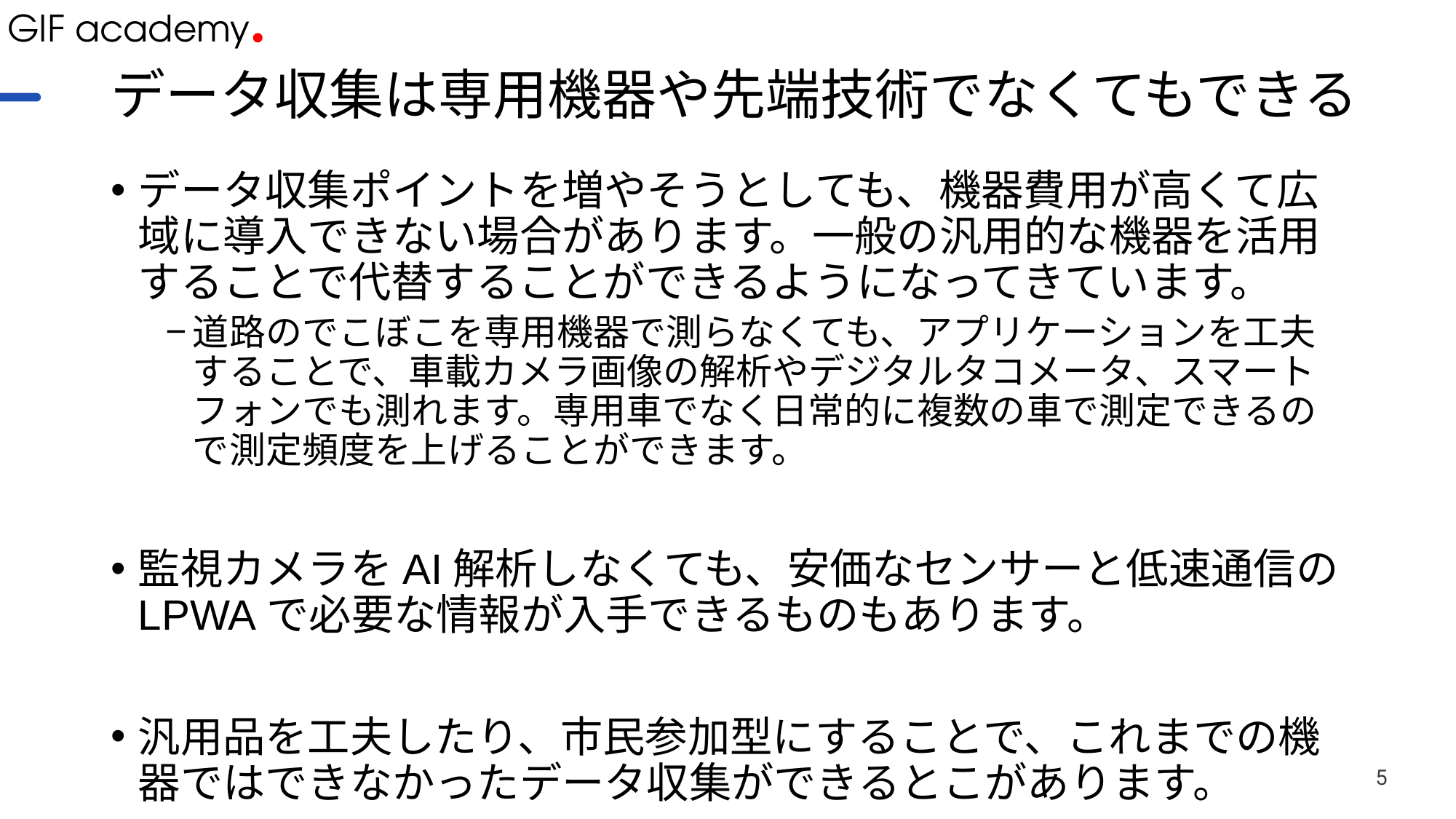

# データ収集は専用機器や先端技術でなくてもできる
データ収集ポイントを増やそうとしても、機器費用が高くて広域に導入できない場合があります。一般の汎用的な機器を活用することで代替することができるようになってきています。
道路のでこぼこを専用機器で測らなくても、アプリケーションを工夫することで、車載カメラ画像の解析やデジタルタコメータ、スマートフォンでも測れます。専用車でなく日常的に複数の車で測定できるので測定頻度を上げることができます。

監視カメラをAI解析しなくても、安価なセンサーと低速通信のLPWAで必要な情報が入手できるものもあります。

汎用品を工夫したり、市民参加型にすることで、これまでの機器ではできなかったデータ収集ができるとこがあります。
5